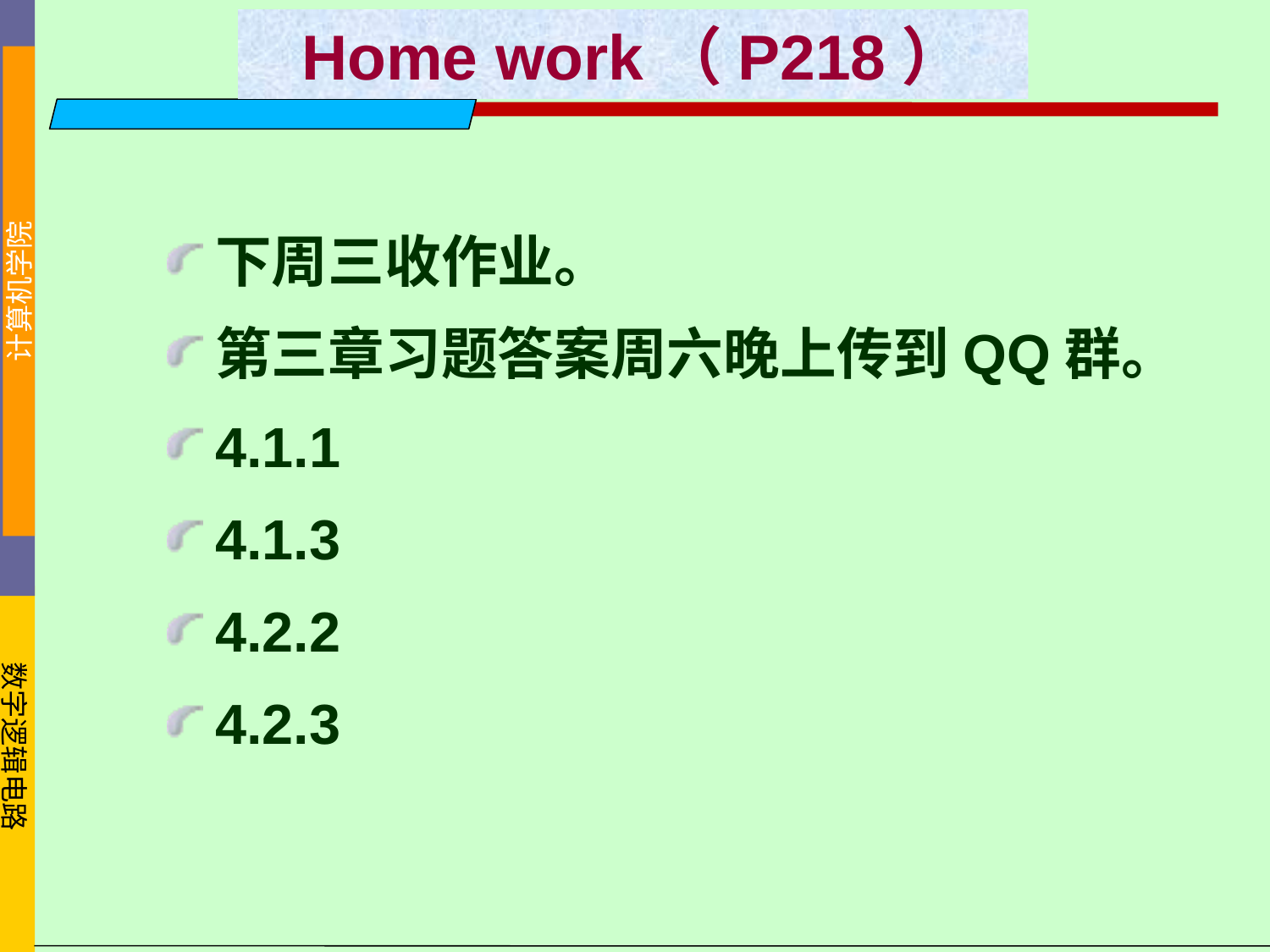

Home work（P218）
下周三收作业。
第三章习题答案周六晚上传到QQ群。
4.1.1
4.1.3
4.2.2
4.2.3